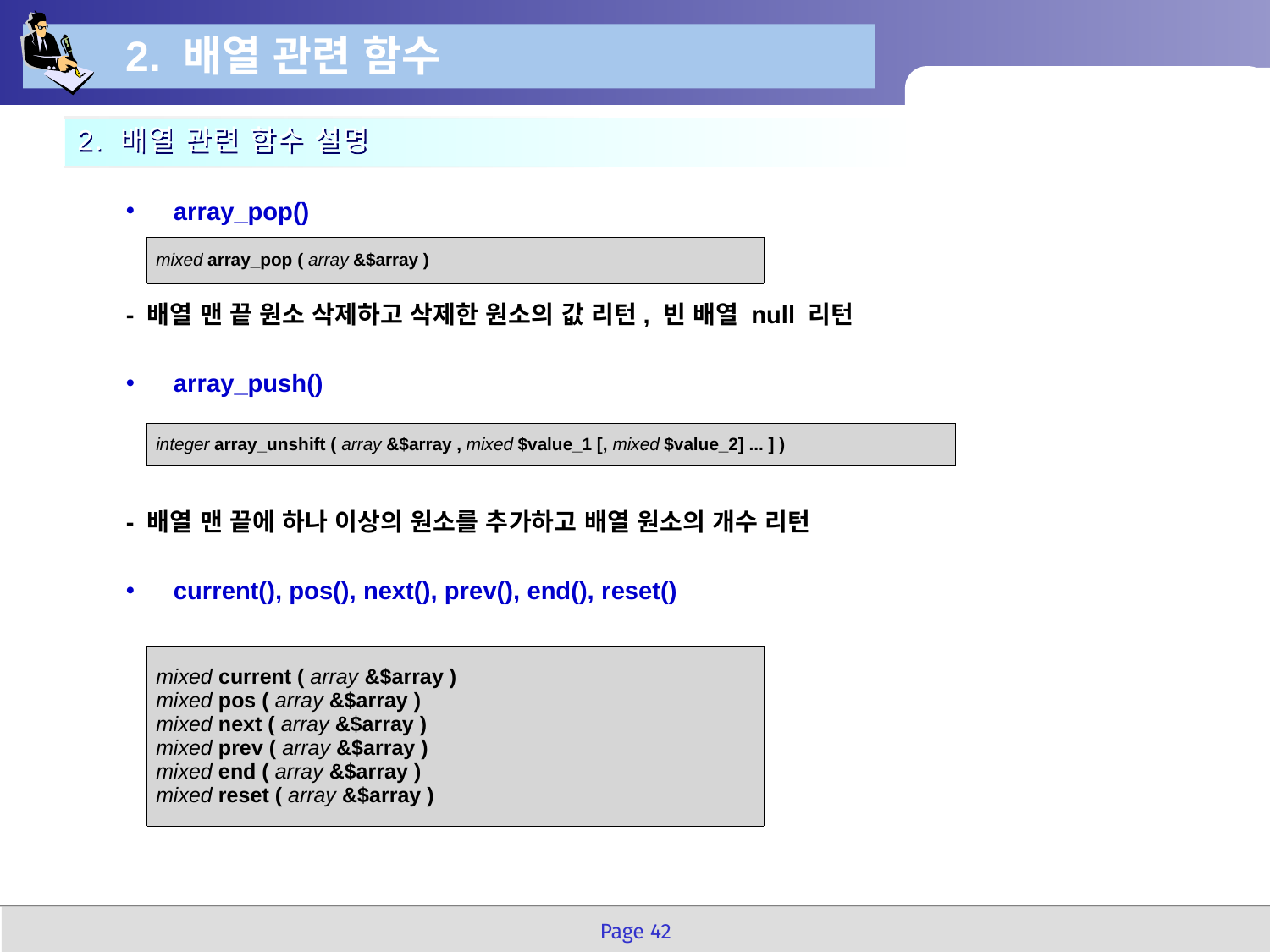

2. 배열 관련 함수
2. 배열 관련 함수 설명

array_pop()

- 배열 맨 끝 원소 삭제하고 삭제한 원소의 값 리턴, 빈 배열 null 리턴

array_push()

- 배열 맨 끝에 하나 이상의 원소를 추가하고 배열 원소의 개수 리턴

current(), pos(), next(), prev(), end(), reset()
| mixed array\_pop ( array &$array ) |
| --- |
| integer array\_unshift ( array &$array , mixed $value\_1 [, mixed $value\_2] ... ] ) |
| --- |
| mixed current ( array &$array ) mixed pos ( array &$array ) mixed next ( array &$array ) mixed prev ( array &$array ) mixed end ( array &$array ) mixed reset ( array &$array ) |
| --- |
Page 42